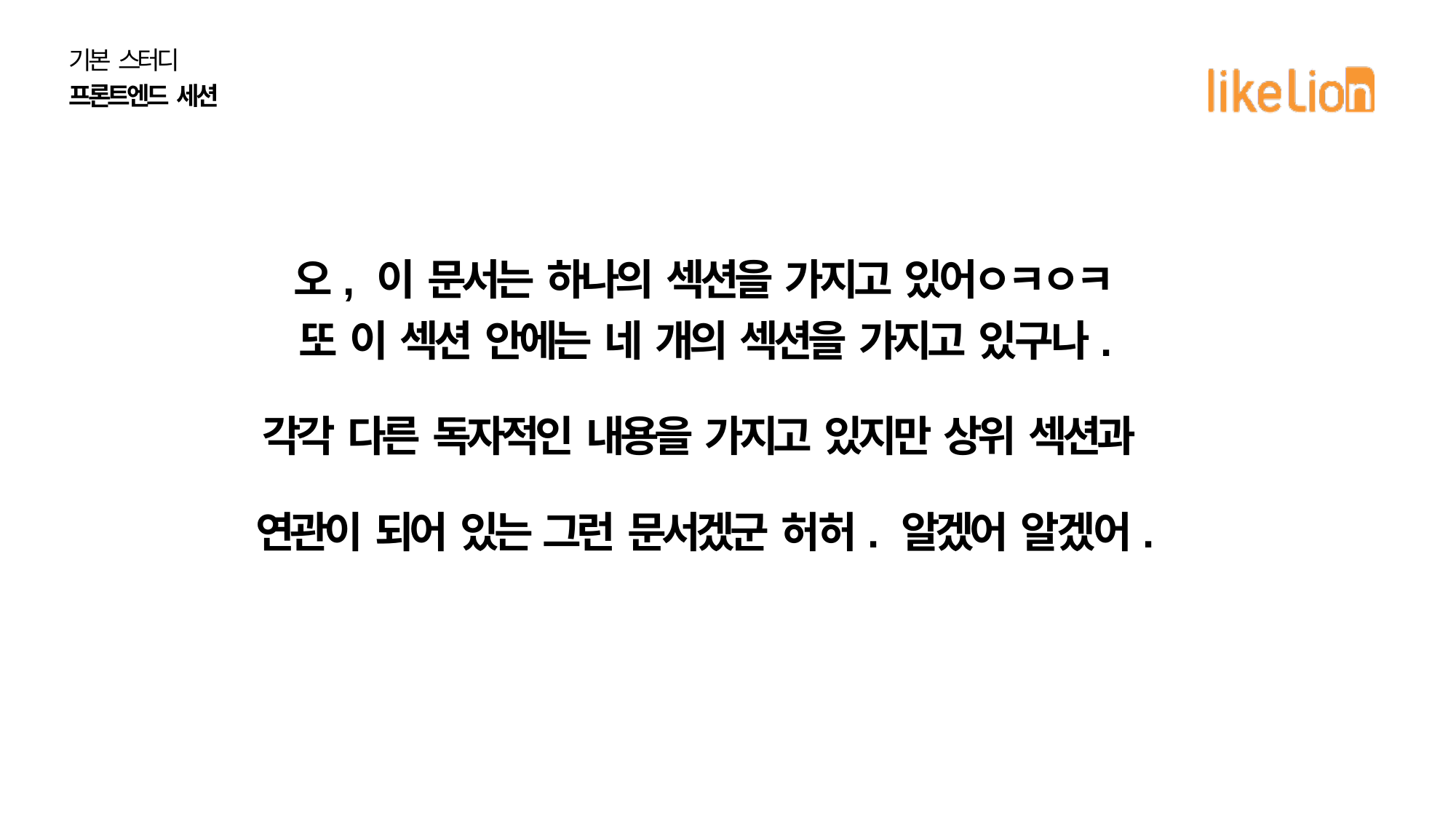

기본 스터디
프론트엔드 세션

오, 이 문서는 하나의 섹션을 가지고 있어ㅇㅋㅇㅋ  또 이 섹션 안에는 네 개의 섹션을 가지고 있구나.
각각 다른 독자적인 내용을 가지고 있지만 상위 섹션과
연관이 되어 있는  그런 문서겠군 허허. 알겠어 알겠어.